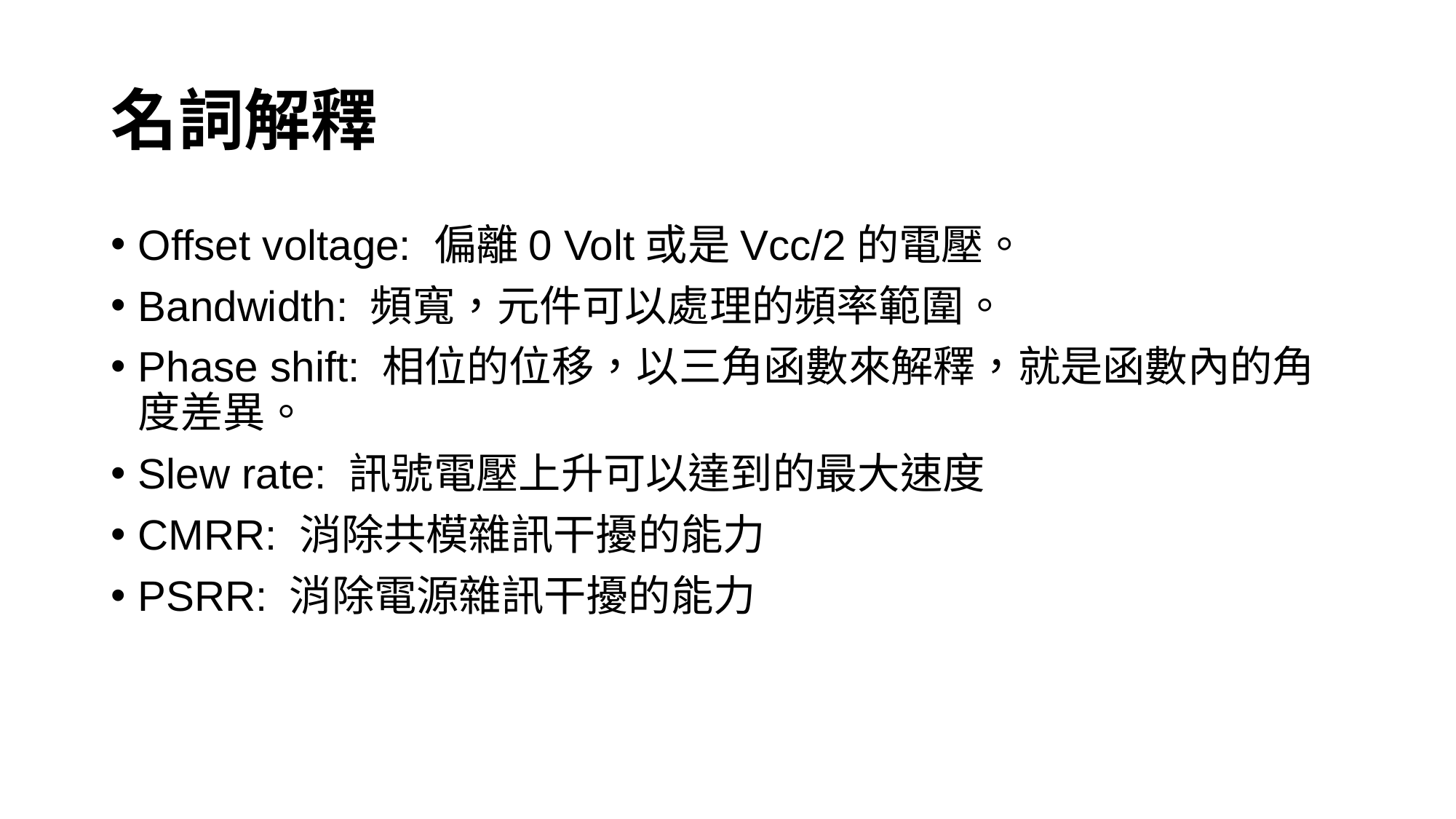

# 名詞解釋
Offset voltage: 偏離0 Volt或是Vcc/2的電壓。
Bandwidth: 頻寬，元件可以處理的頻率範圍。
Phase shift: 相位的位移，以三角函數來解釋，就是函數內的角度差異。
Slew rate: 訊號電壓上升可以達到的最大速度
CMRR: 消除共模雜訊干擾的能力
PSRR: 消除電源雜訊干擾的能力